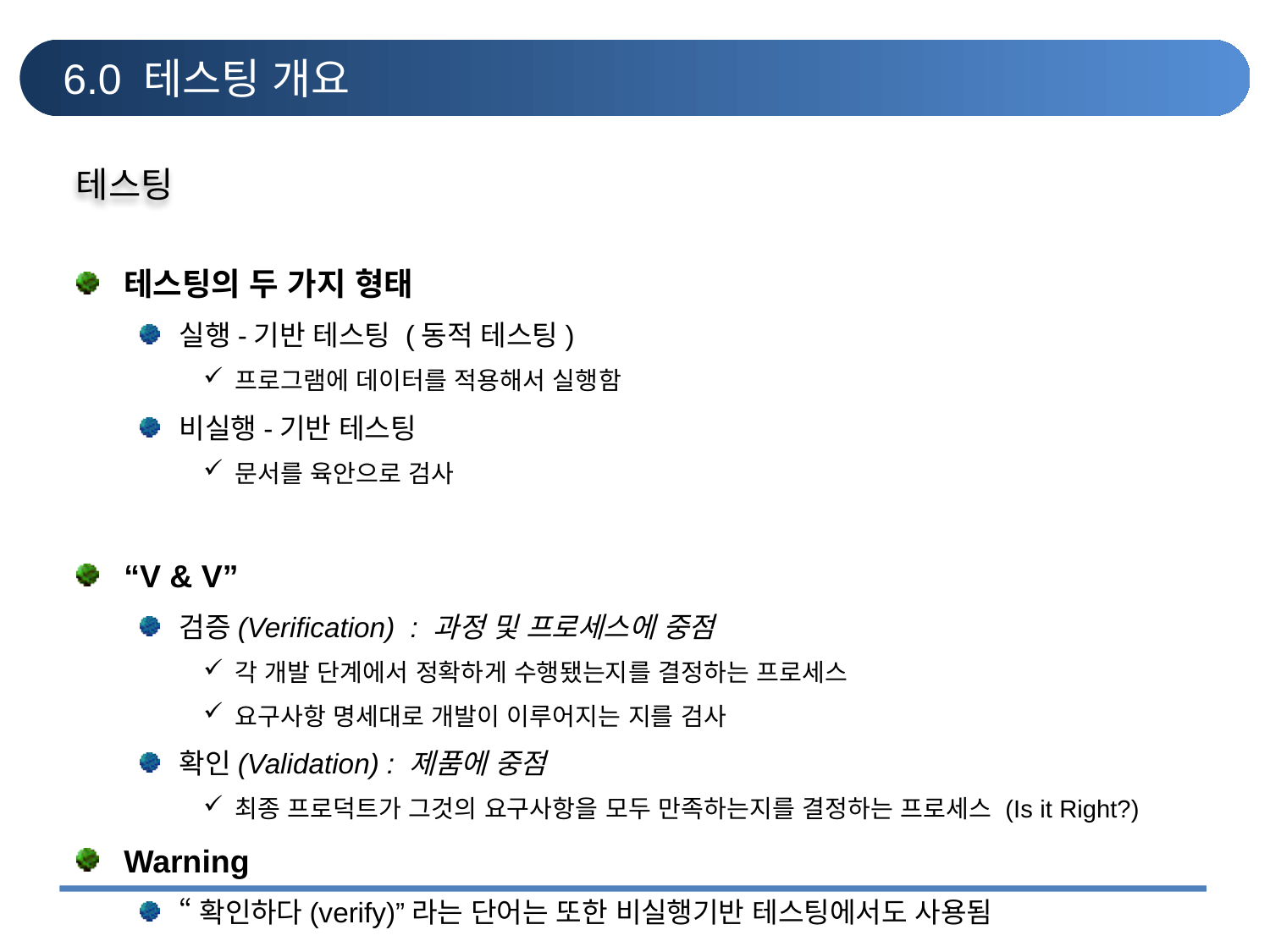

# 6.0 테스팅 개요
테스팅
테스팅의 두 가지 형태
실행-기반 테스팅 (동적 테스팅)
프로그램에 데이터를 적용해서 실행함
비실행-기반 테스팅
문서를 육안으로 검사

“V & V”
검증(Verification)  : 과정 및 프로세스에 중점
각 개발 단계에서 정확하게 수행됐는지를 결정하는 프로세스
요구사항 명세대로 개발이 이루어지는 지를 검사
확인(Validation) : 제품에 중점
최종 프로덕트가 그것의 요구사항을 모두 만족하는지를 결정하는 프로세스 (Is it Right?)
Warning
“확인하다(verify)”라는 단어는 또한 비실행기반 테스팅에서도 사용됨